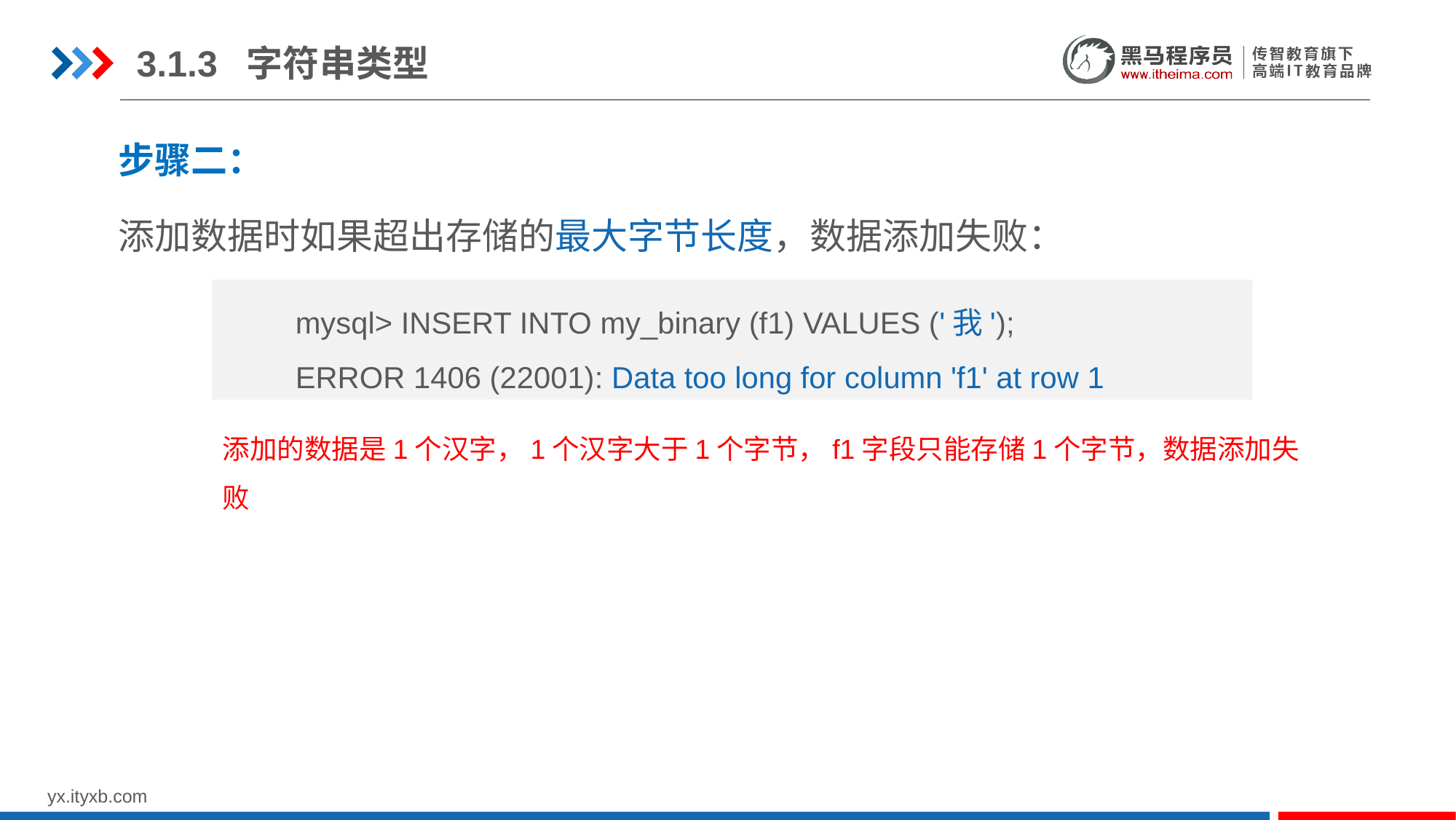

3.1.3  字符串类型
步骤二：
添加数据时如果超出存储的最大字节长度，数据添加失败：
mysql> INSERT INTO my_binary (f1) VALUES ('我');
ERROR 1406 (22001): Data too long for column 'f1' at row 1
添加的数据是1个汉字，1个汉字大于1个字节，f1字段只能存储1个字节，数据添加失败